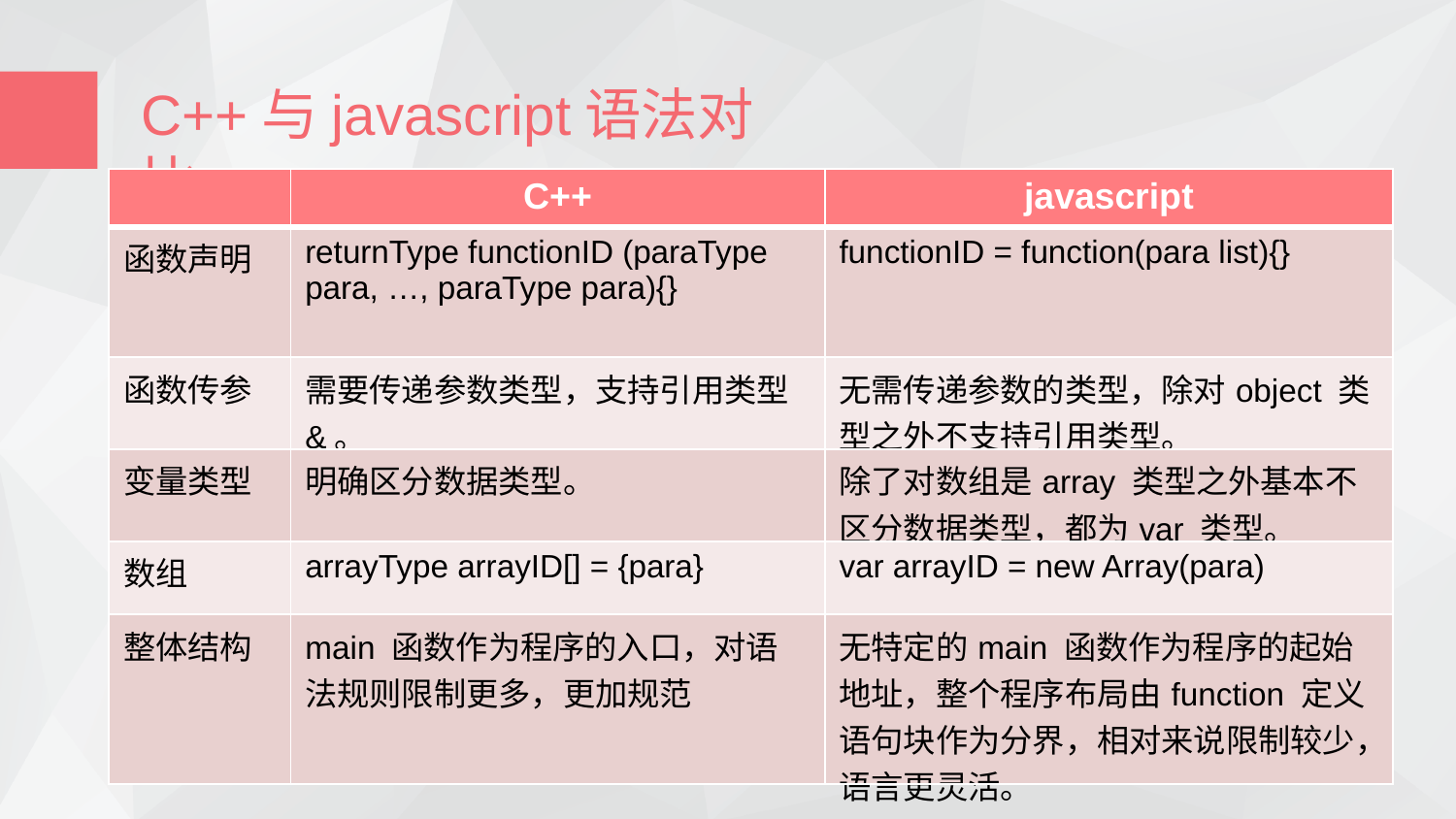

C++与javascript语法对比
|  | C++ | javascript |
| --- | --- | --- |
| 函数声明 | returnType functionID (paraType para, …, paraType para){} | functionID = function(para list){} |
| 函数传参 | 需要传递参数类型，支持引用类型&。 | 无需传递参数的类型，除对object 类型之外不支持引用类型。 |
| 变量类型 | 明确区分数据类型。 | 除了对数组是array 类型之外基本不区分数据类型，都为var 类型。 |
| 数组 | arrayType arrayID[] = {para} | var arrayID = new Array(para) |
| 整体结构 | main 函数作为程序的入口，对语法规则限制更多，更加规范 | 无特定的main 函数作为程序的起始地址，整个程序布局由function 定义语句块作为分界，相对来说限制较少，语言更灵活。 |